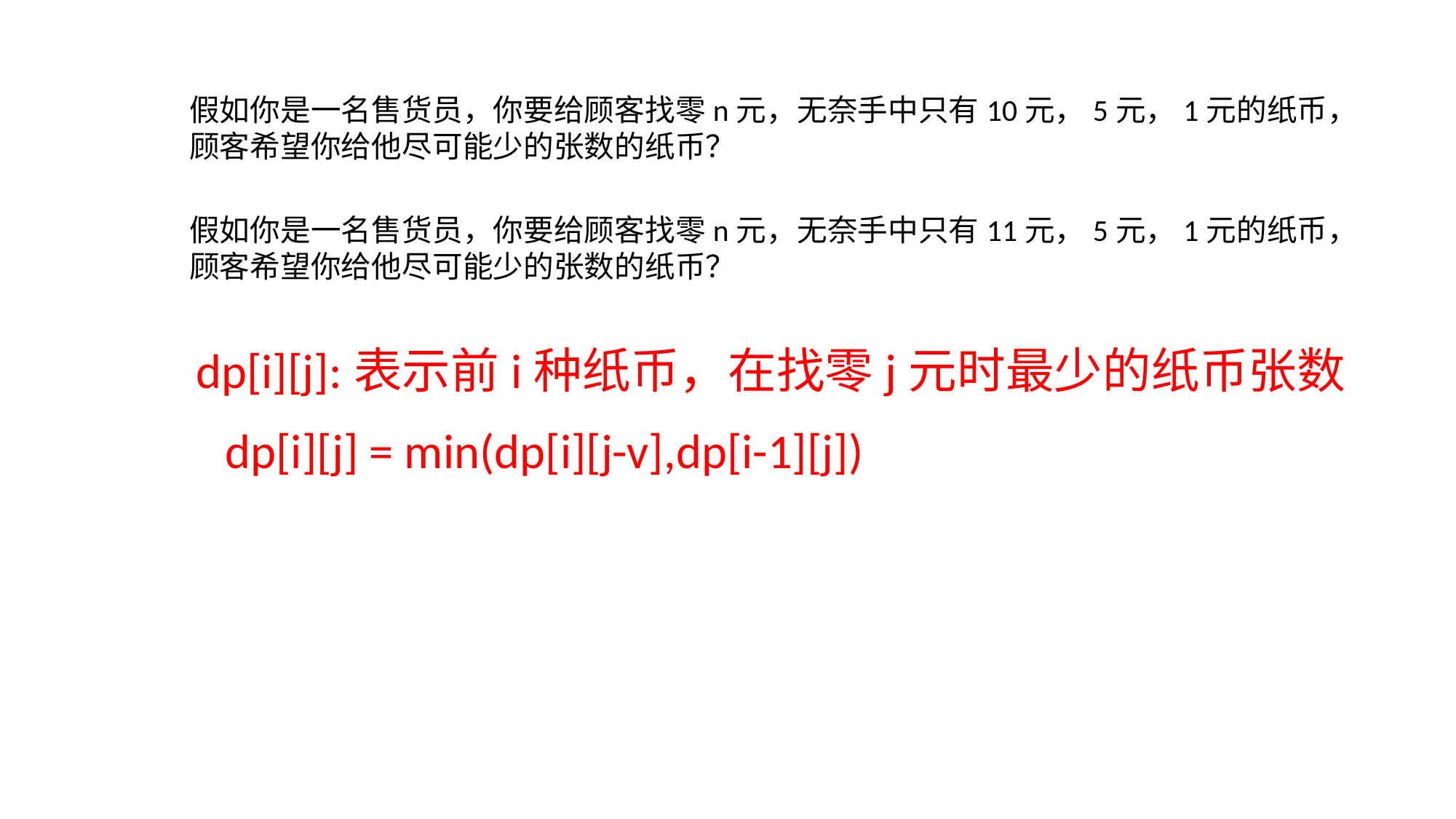

假如你是一名售货员，你要给顾客找零n元，无奈手中只有10元，5元，1元的纸币，顾客希望你给他尽可能少的张数的纸币？
假如你是一名售货员，你要给顾客找零n元，无奈手中只有11元，5元，1元的纸币，顾客希望你给他尽可能少的张数的纸币？

dp[i][j]:表示前i种纸币，在找零j元时最少的纸币张数
dp[i][j] = min(dp[i][j-v],dp[i-1][j])